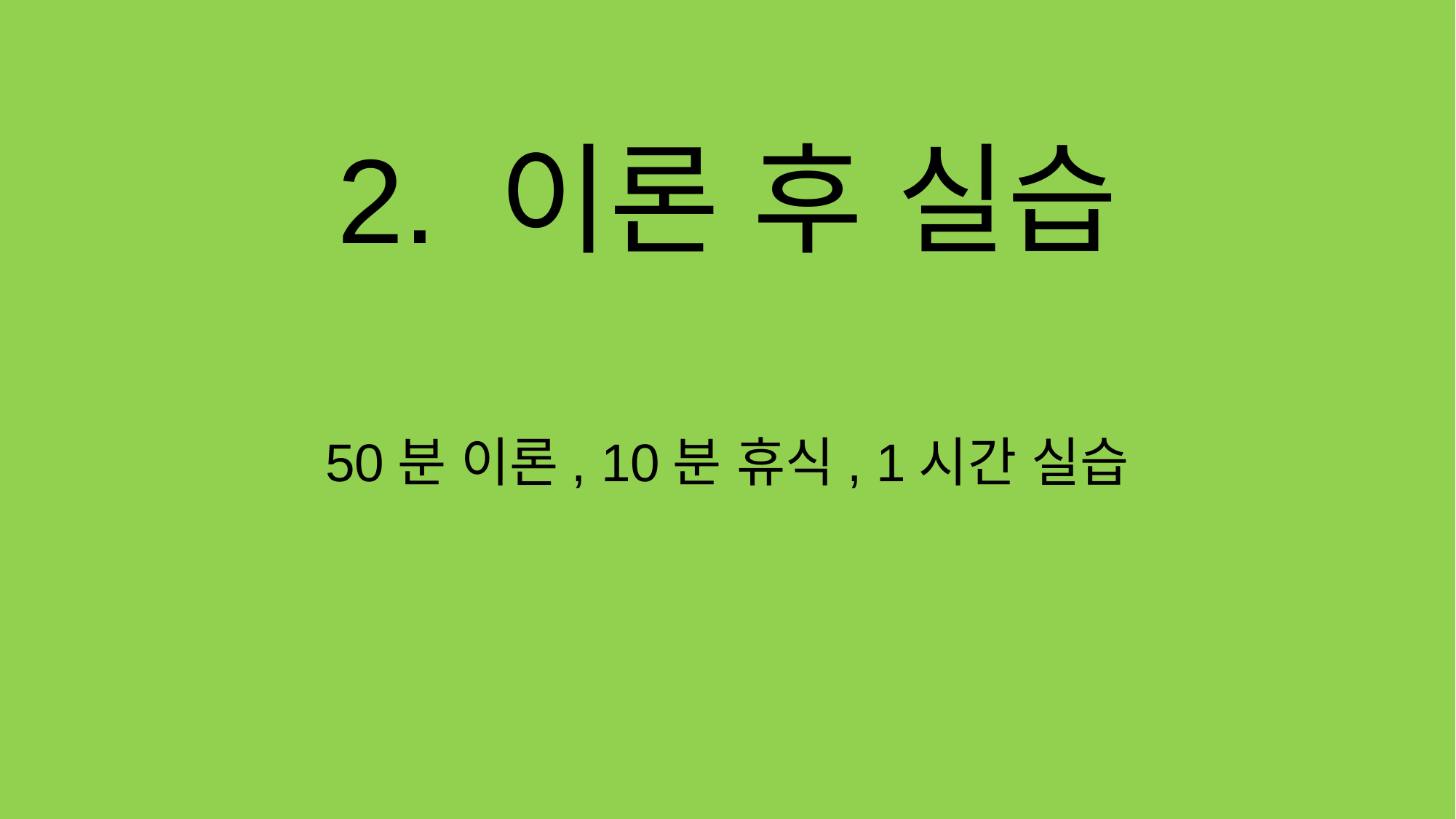

# 2. 이론 후 실습
50분 이론, 10분 휴식, 1시간 실습